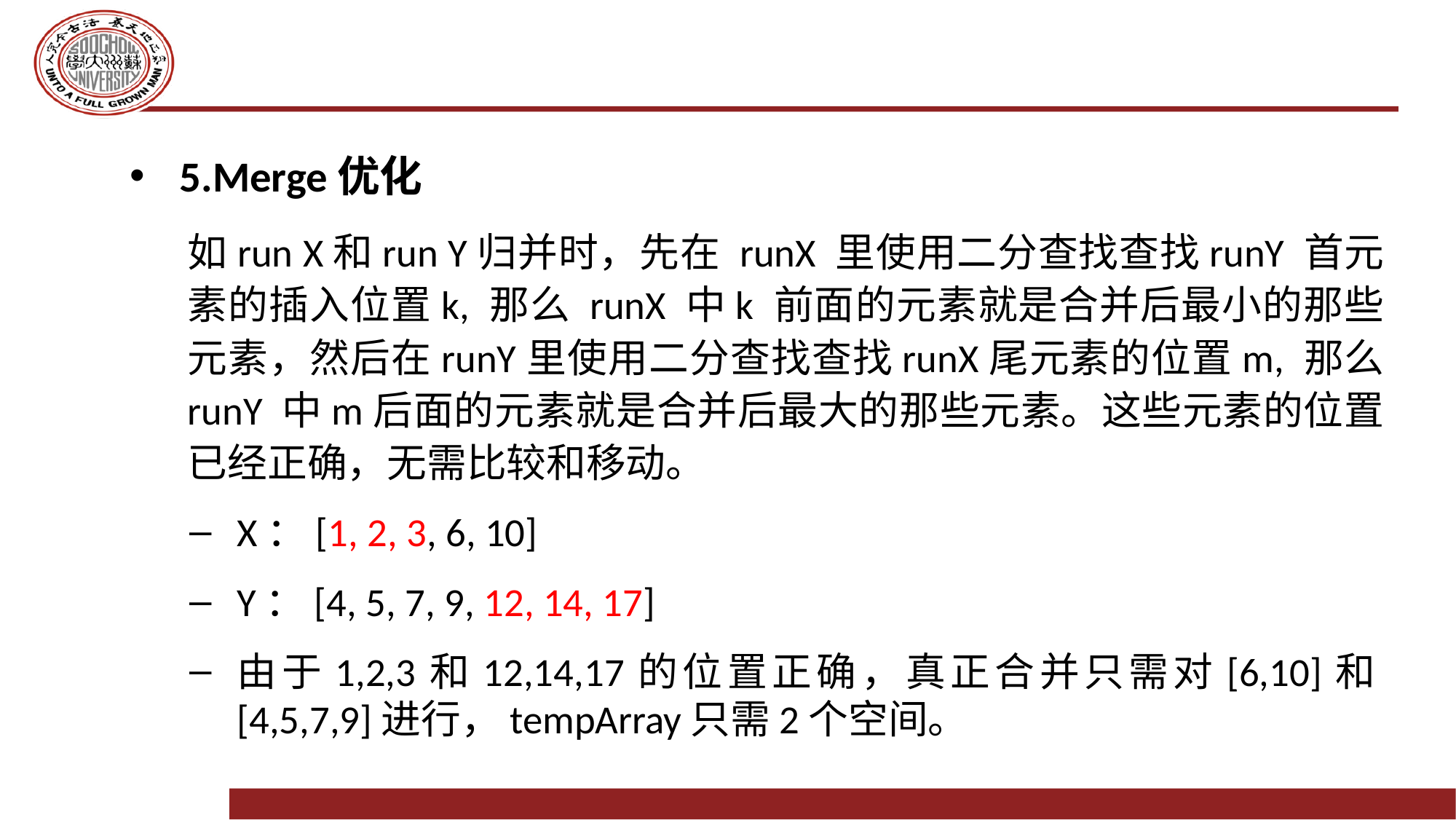

#
5.Merge优化
如run X和run Y归并时，先在 runX 里使用二分查找查找runY 首元素的插入位置k, 那么 runX 中k 前面的元素就是合并后最小的那些元素，然后在runY里使用二分查找查找runX尾元素的位置m, 那么 runY 中m后面的元素就是合并后最大的那些元素。这些元素的位置已经正确，无需比较和移动。
X：[1, 2, 3, 6, 10]
Y：[4, 5, 7, 9, 12, 14, 17]
由于1,2,3和12,14,17的位置正确，真正合并只需对[6,10]和[4,5,7,9]进行，tempArray只需2个空间。